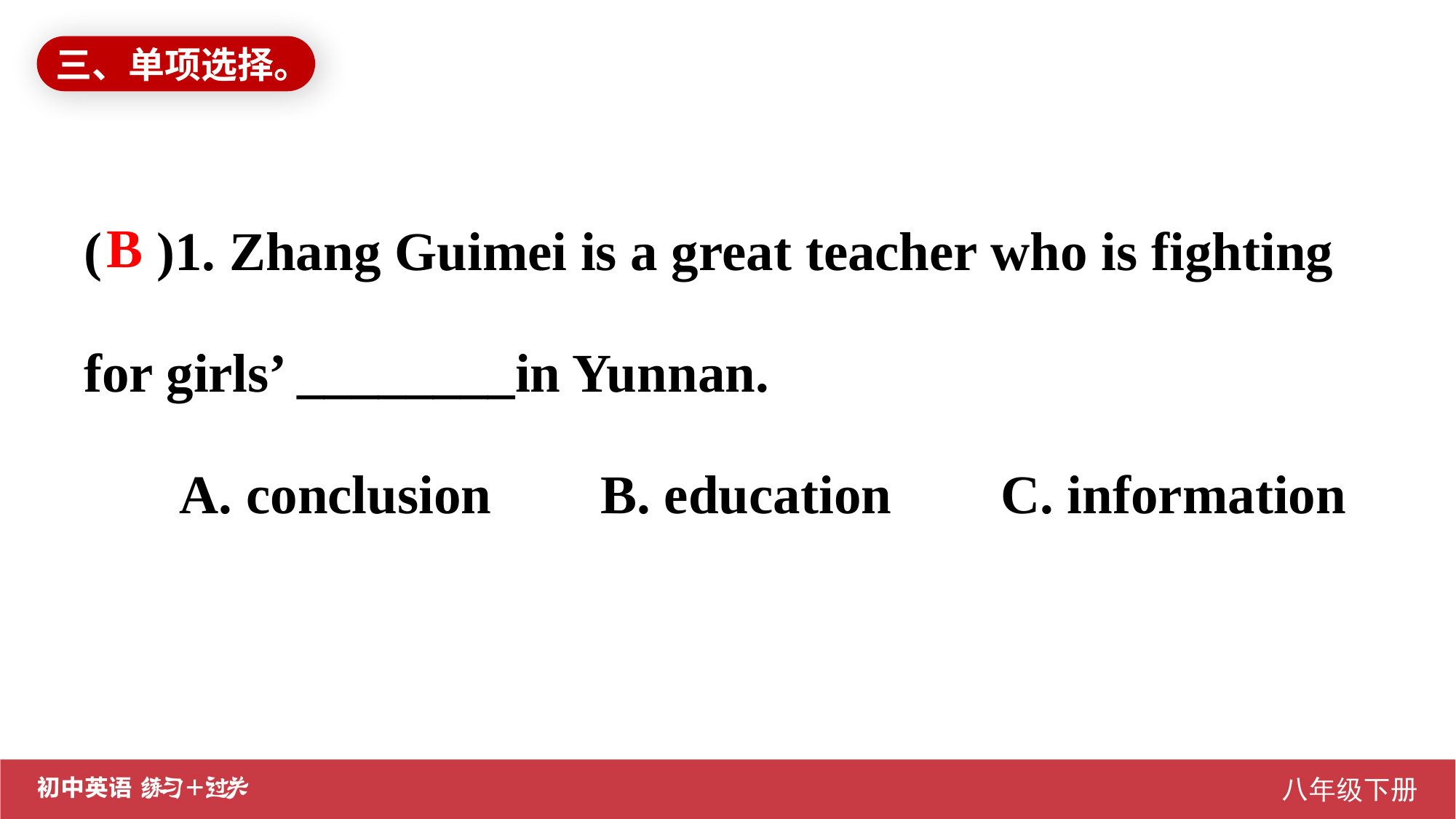

三、单项选择。
(    )1. Zhang Guimei is a great teacher who is fighting for girls’ ________in Yunnan.
       A. conclusion        B. education        C. information
B